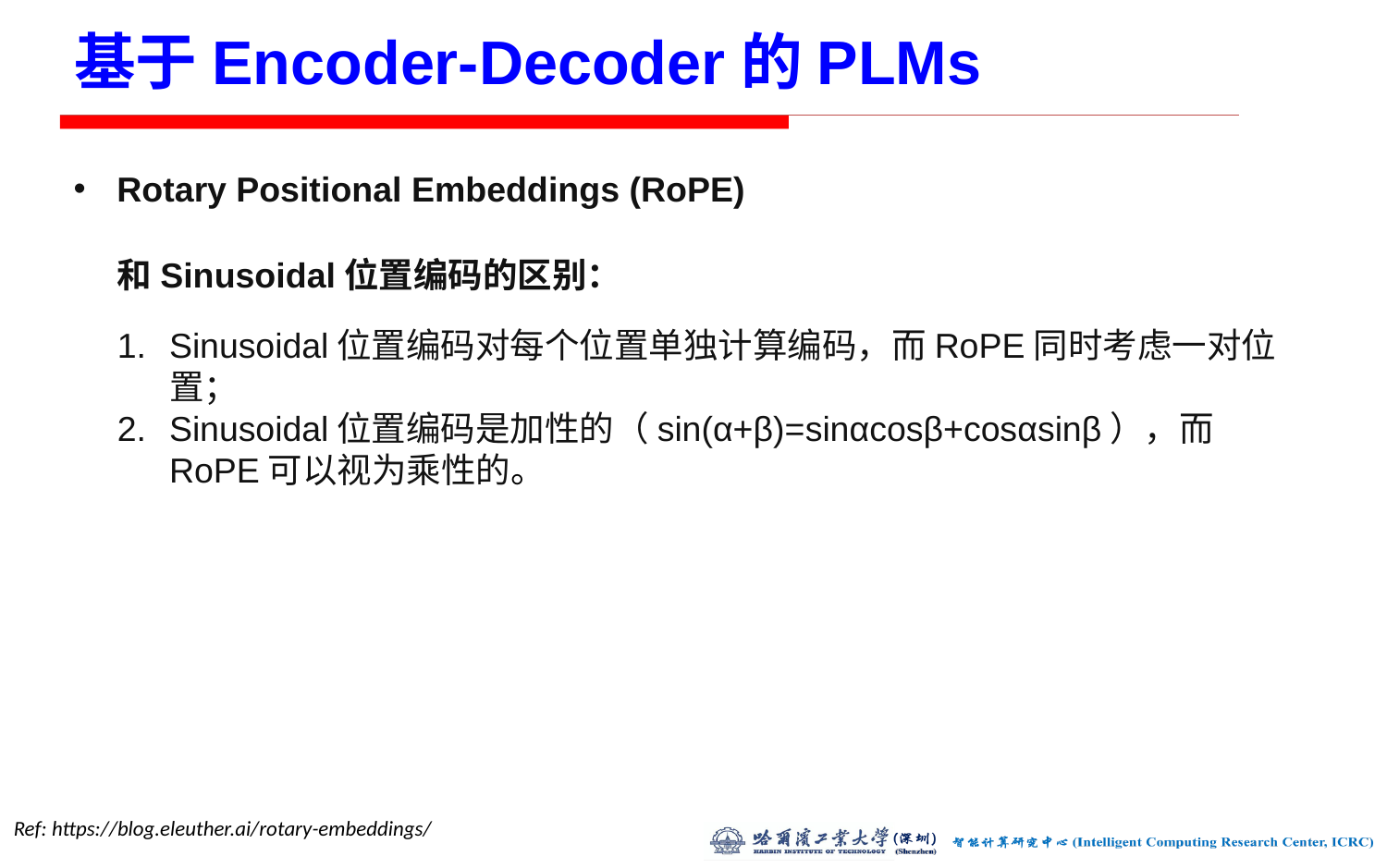

# 基于Encoder-Decoder的PLMs
Rotary Positional Embeddings (RoPE)
和Sinusoidal位置编码的区别：
Sinusoidal位置编码对每个位置单独计算编码，而RoPE同时考虑一对位置；
Sinusoidal位置编码是加性的（sin(α+β)=sinαcosβ+cosαsinβ），而RoPE可以视为乘性的。
Ref: https://blog.eleuther.ai/rotary-embeddings/